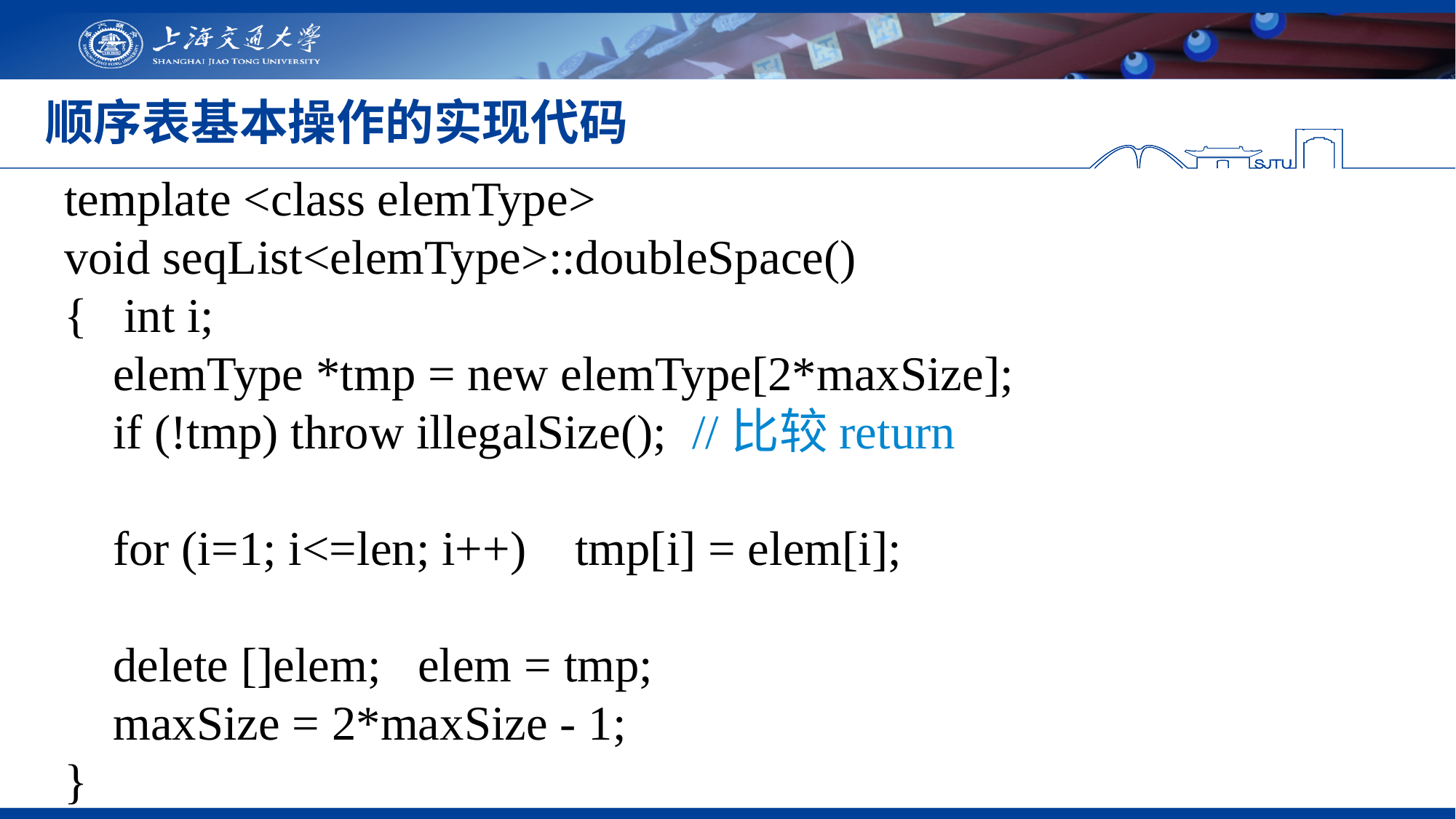

# 顺序表基本操作的实现代码
template <class elemType>
void seqList<elemType>::doubleSpace()
{   int i;
    elemType *tmp = new elemType[2*maxSize];
    if (!tmp) throw illegalSize();  //比较return

    for (i=1; i<=len; i++)    tmp[i] = elem[i];

    delete []elem;   elem = tmp;
    maxSize = 2*maxSize - 1;
}